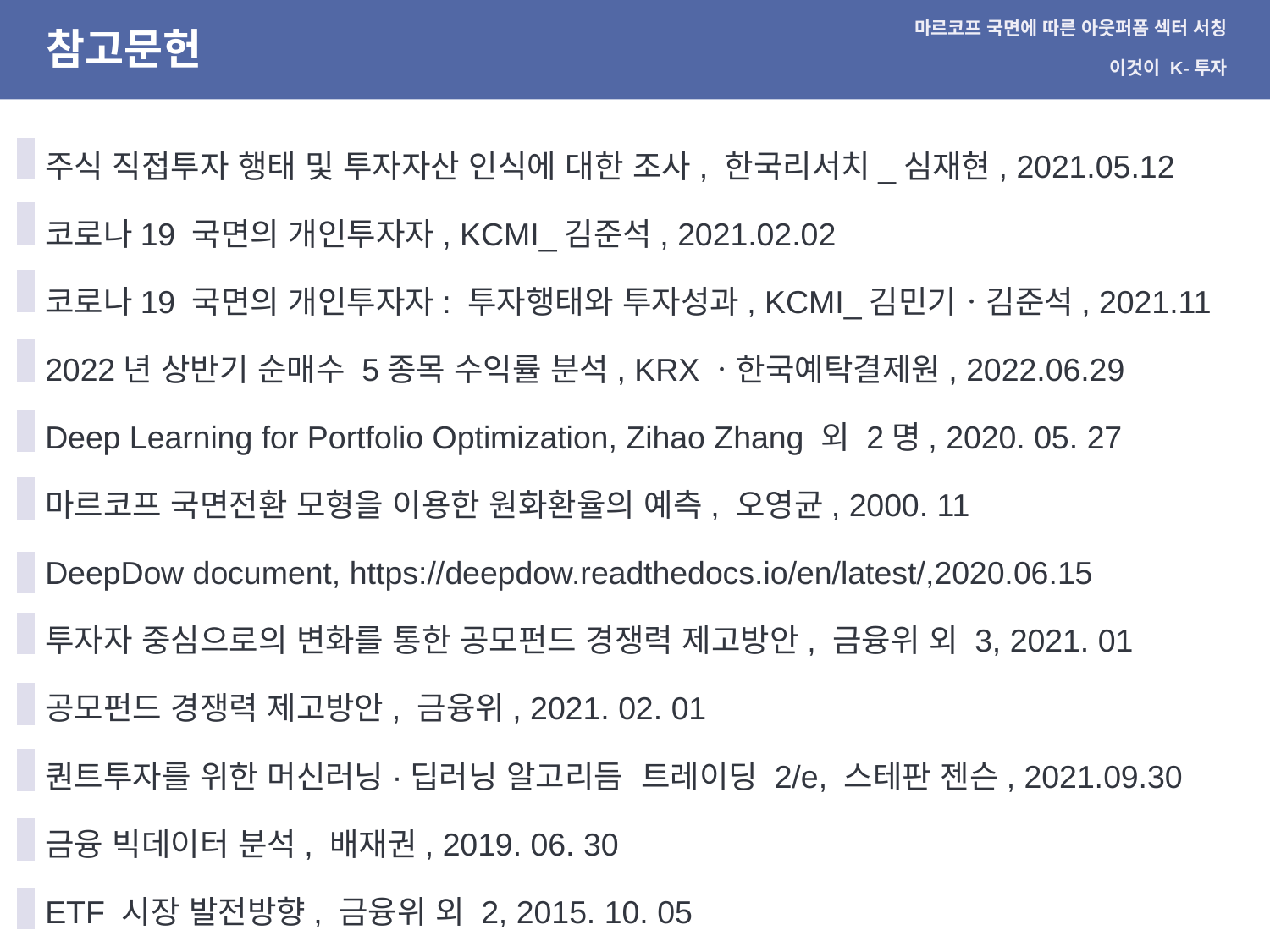

마르코프 국면에 따른 아웃퍼폼 섹터 서칭
이것이 K-투자
참고문헌
주식 직접투자 행태 및 투자자산 인식에 대한 조사, 한국리서치_심재현, 2021.05.12
코로나19 국면의 개인투자자, KCMI_김준석, 2021.02.02
코로나19 국면의 개인투자자: 투자행태와 투자성과, KCMI_김민기ㆍ김준석, 2021.11
2022년 상반기 순매수 5종목 수익률 분석, KRXㆍ한국예탁결제원, 2022.06.29
Deep Learning for Portfolio Optimization, Zihao Zhang 외 2명, 2020. 05. 27
마르코프 국면전환 모형을 이용한 원화환율의 예측, 오영균, 2000. 11
DeepDow document, https://deepdow.readthedocs.io/en/latest/,2020.06.15
투자자 중심으로의 변화를 통한 공모펀드 경쟁력 제고방안, 금융위 외 3, 2021. 01
공모펀드 경쟁력 제고방안, 금융위, 2021. 02. 01
퀀트투자를 위한 머신러닝·딥러닝 알고리듬  트레이딩 2/e, 스테판 젠슨, 2021.09.30
금융 빅데이터 분석, 배재권, 2019. 06. 30
ETF 시장 발전방향, 금융위 외 2, 2015. 10. 05